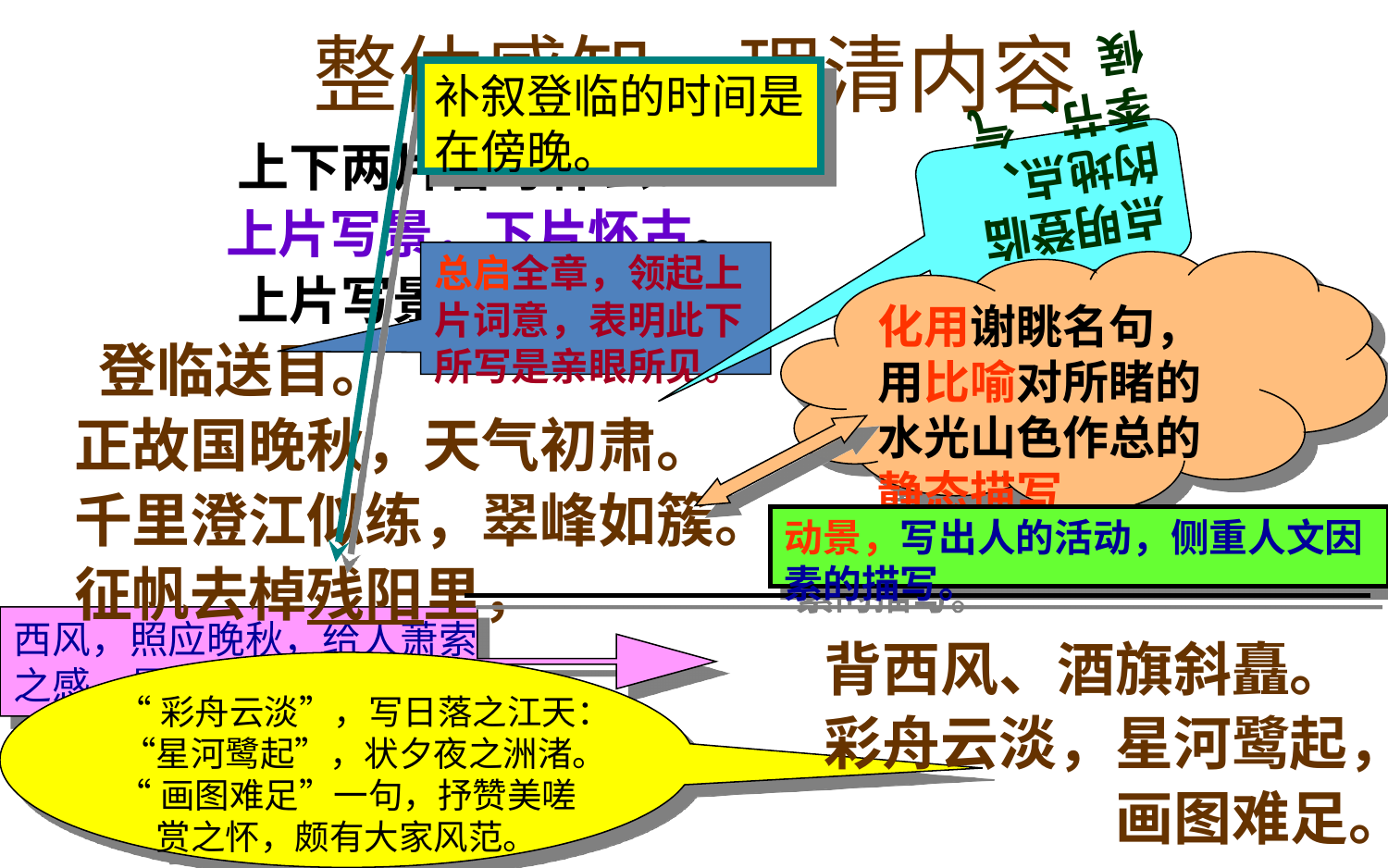

# 整体感知，理清内容

补叙登临的时间是在傍晚。
点明登临的地点、季节、气候
             上下两片各写什么？
            上片写景，下片怀古。
             上片写景有何特点？
 登临送目。
正故国晚秋，天气初肃。
千里澄江似练，翠峰如簇。
征帆去棹残阳里，
背西风、酒旗斜矗。
彩舟云淡，星河鹭起，
画图难足。
总启全章，领起上片词意，表明此下所写是亲眼所见。
化用谢眺名句，用比喻对所睹的水光山色作总的静态描写

动景，写出人的活动，侧重人文因素的描写。
西风，照应晚秋，给人萧索
之感，景象氛围以悲情为主
“彩舟云淡”，写日落之江天：“星河鹭起”，状夕夜之洲渚。
“画图难足”一句，抒赞美嗟赏之怀，颇有大家风范。